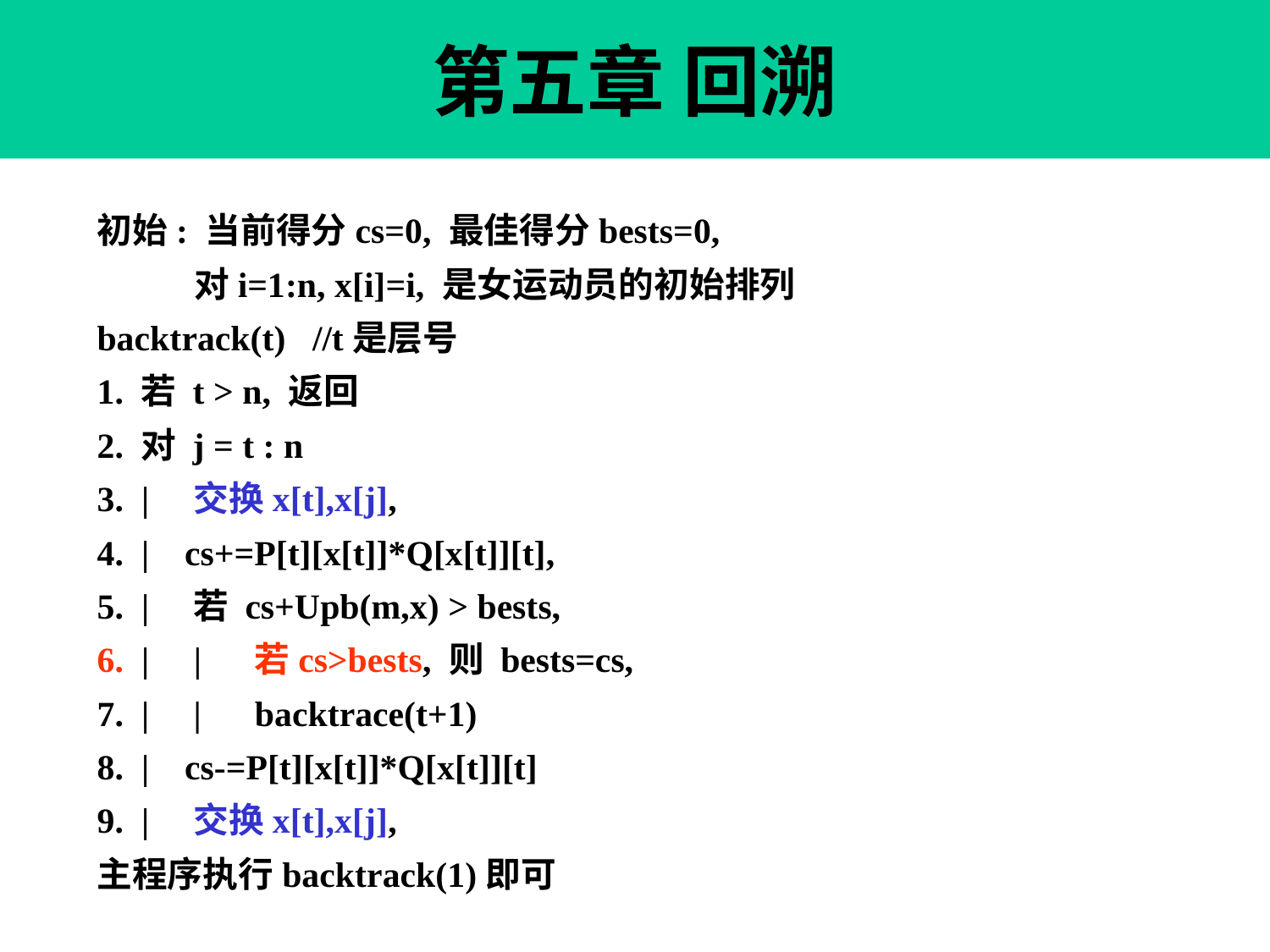

# 第五章 回溯
初始: 当前得分cs=0, 最佳得分bests=0,
           对i=1:n, x[i]=i, 是女运动员的初始排列
backtrack(t)   //t是层号
1. 若 t > n, 返回
2. 对 j = t : n
3.  |    交换x[t],x[j],
4.  |    cs+=P[t][x[t]]*Q[x[t]][t],
5.  |    若 cs+Upb(m,x) > bests,
6.  |     |     若cs>bests, 则 bests=cs,
7.  |     |      backtrace(t+1)
8.  |    cs-=P[t][x[t]]*Q[x[t]][t]
9.  |    交换x[t],x[j],
主程序执行backtrack(1)即可